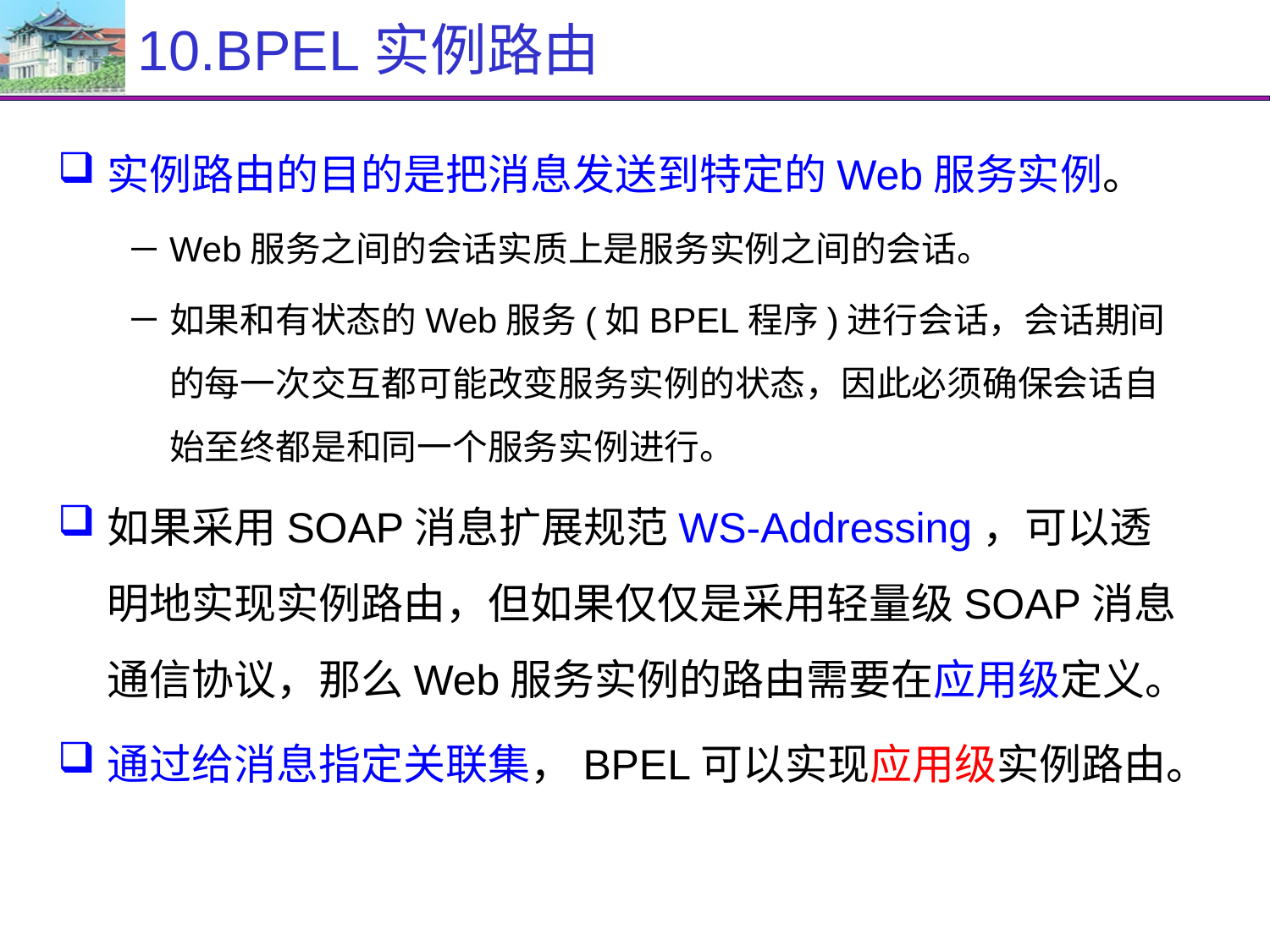

# 10.BPEL实例路由
实例路由的目的是把消息发送到特定的Web服务实例。
Web服务之间的会话实质上是服务实例之间的会话。
如果和有状态的Web服务(如BPEL程序)进行会话，会话期间的每一次交互都可能改变服务实例的状态，因此必须确保会话自始至终都是和同一个服务实例进行。
如果采用SOAP消息扩展规范WS-Addressing，可以透明地实现实例路由，但如果仅仅是采用轻量级SOAP消息通信协议，那么Web服务实例的路由需要在应用级定义。
通过给消息指定关联集，BPEL可以实现应用级实例路由。